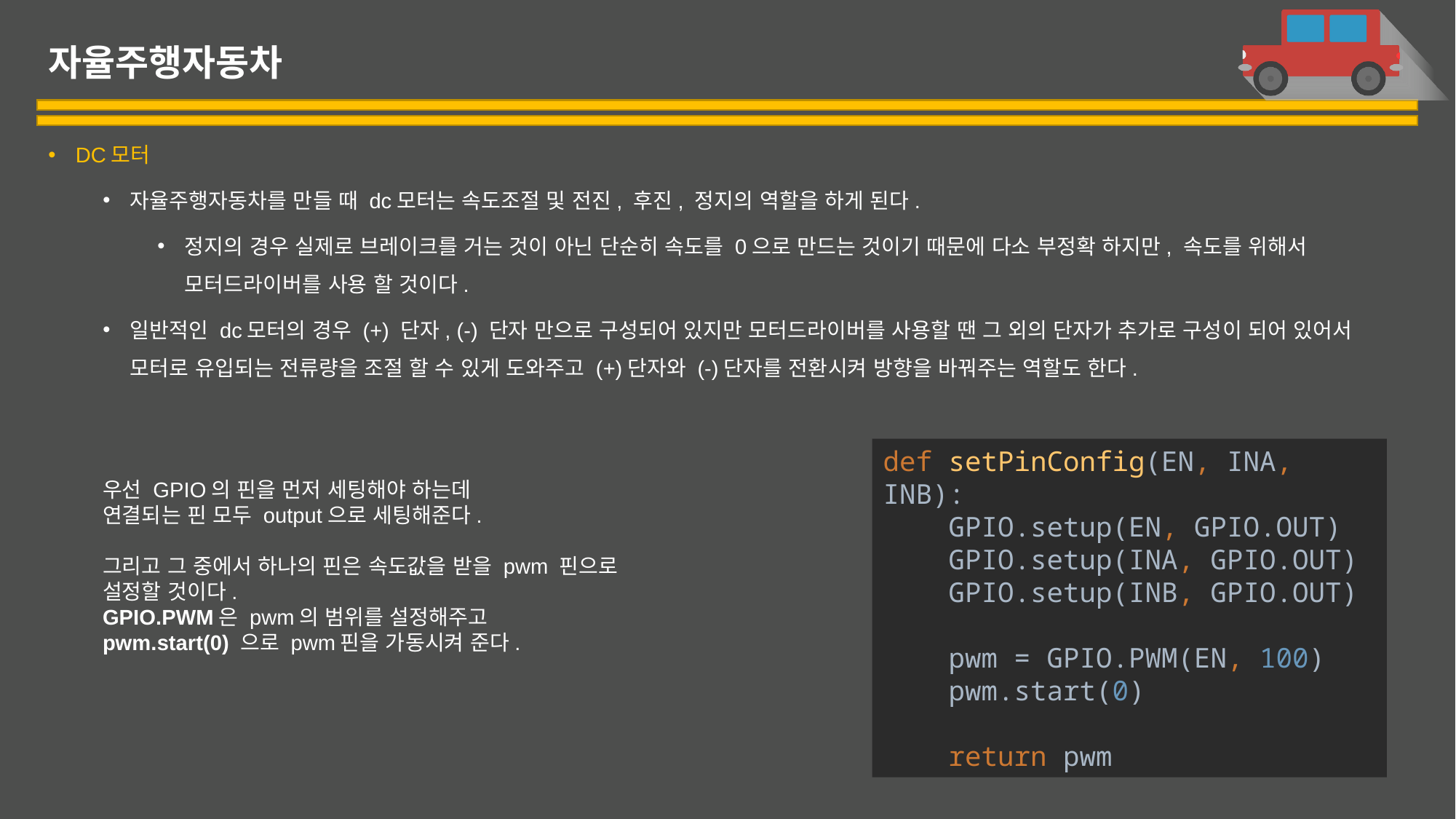

# 자율주행자동차
DC모터
자율주행자동차를 만들 때 dc모터는 속도조절 및 전진, 후진, 정지의 역할을 하게 된다.
정지의 경우 실제로 브레이크를 거는 것이 아닌 단순히 속도를 0으로 만드는 것이기 때문에 다소 부정확 하지만, 속도를 위해서 모터드라이버를 사용 할 것이다.
일반적인 dc모터의 경우 (+) 단자, (-) 단자 만으로 구성되어 있지만 모터드라이버를 사용할 땐 그 외의 단자가 추가로 구성이 되어 있어서 모터로 유입되는 전류량을 조절 할 수 있게 도와주고 (+)단자와 (-)단자를 전환시켜 방향을 바꿔주는 역할도 한다.

def setPinConfig(EN, INA, INB):
    GPIO.setup(EN, GPIO.OUT)
    GPIO.setup(INA, GPIO.OUT)
    GPIO.setup(INB, GPIO.OUT)
    pwm = GPIO.PWM(EN, 100)
    pwm.start(0)
    return pwm
우선 GPIO의 핀을 먼저 세팅해야 하는데
연결되는 핀 모두 output으로 세팅해준다.

그리고 그 중에서 하나의 핀은 속도값을 받을 pwm 핀으로
설정할 것이다.
GPIO.PWM은 pwm의 범위를 설정해주고
pwm.start(0) 으로 pwm핀을 가동시켜 준다.